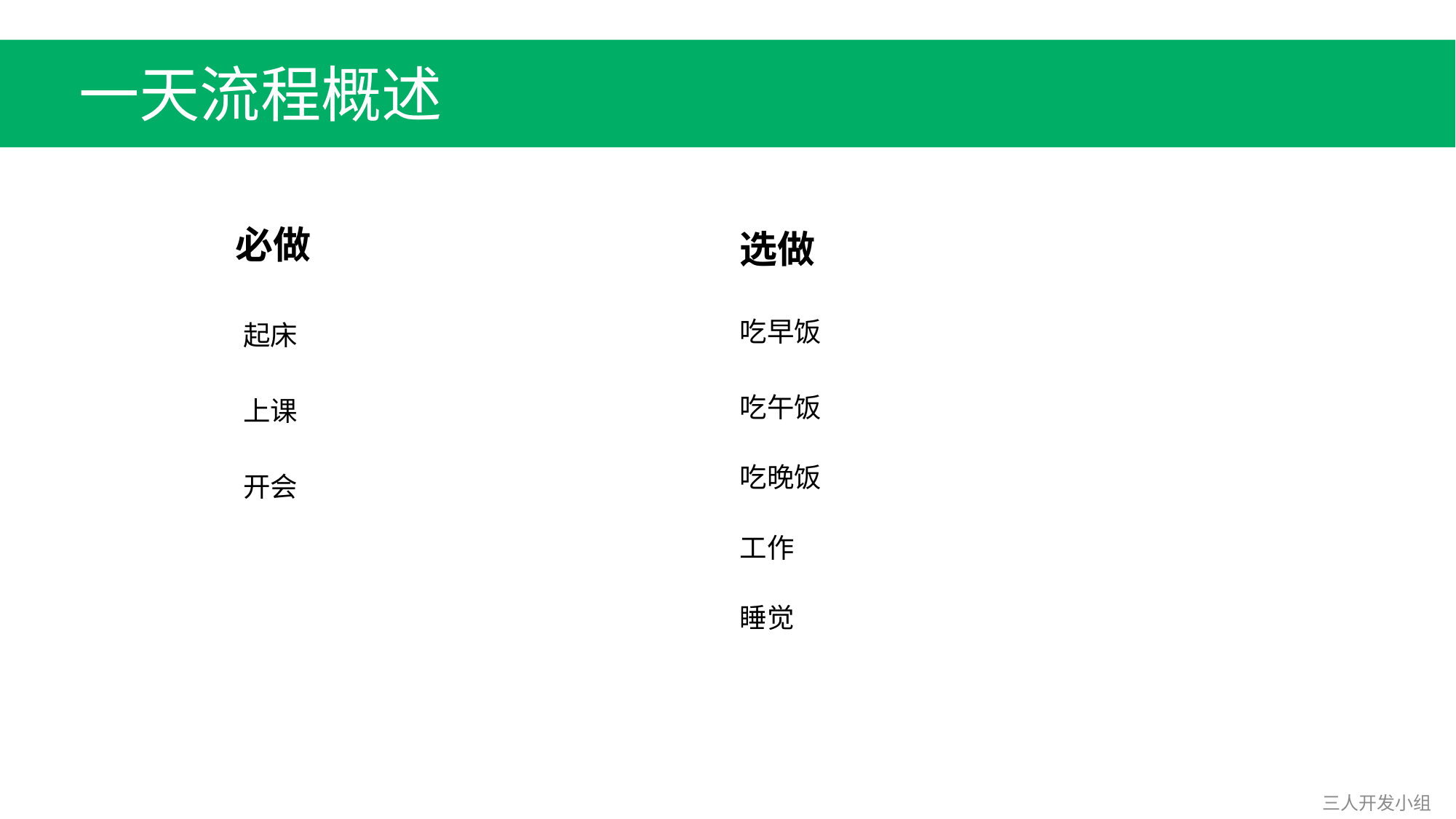

一天流程概述
必做
选做
吃早饭
起床
吃午饭
上课
吃晚饭
开会
工作
睡觉
三人开发小组